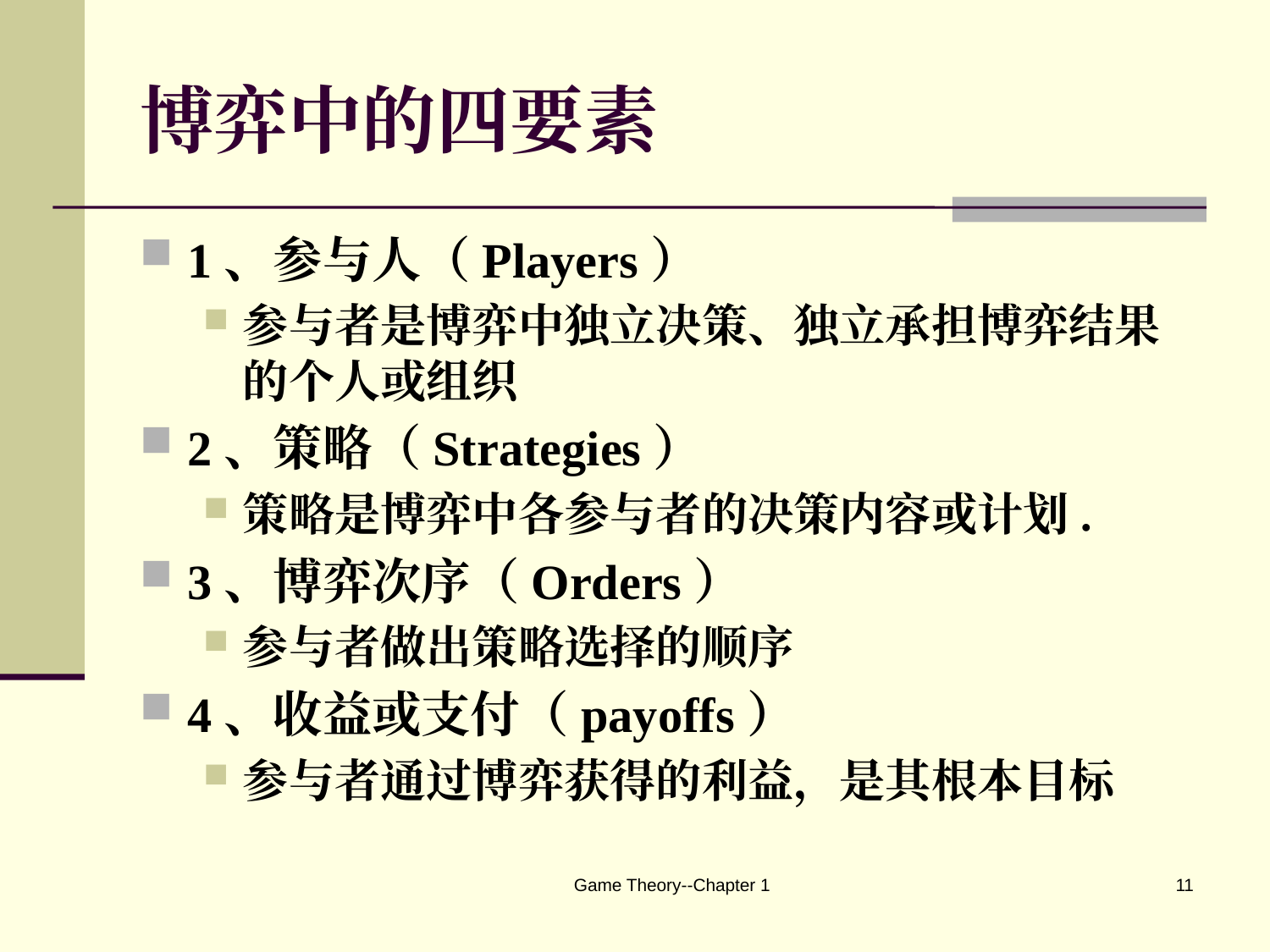

# 博弈中的四要素
1、参与人（Players）
参与者是博弈中独立决策、独立承担博弈结果的个人或组织
2、策略（Strategies）
策略是博弈中各参与者的决策内容或计划.
3、博弈次序（Orders）
参与者做出策略选择的顺序
4、收益或支付（payoffs）
参与者通过博弈获得的利益，是其根本目标
Game Theory--Chapter 1
11